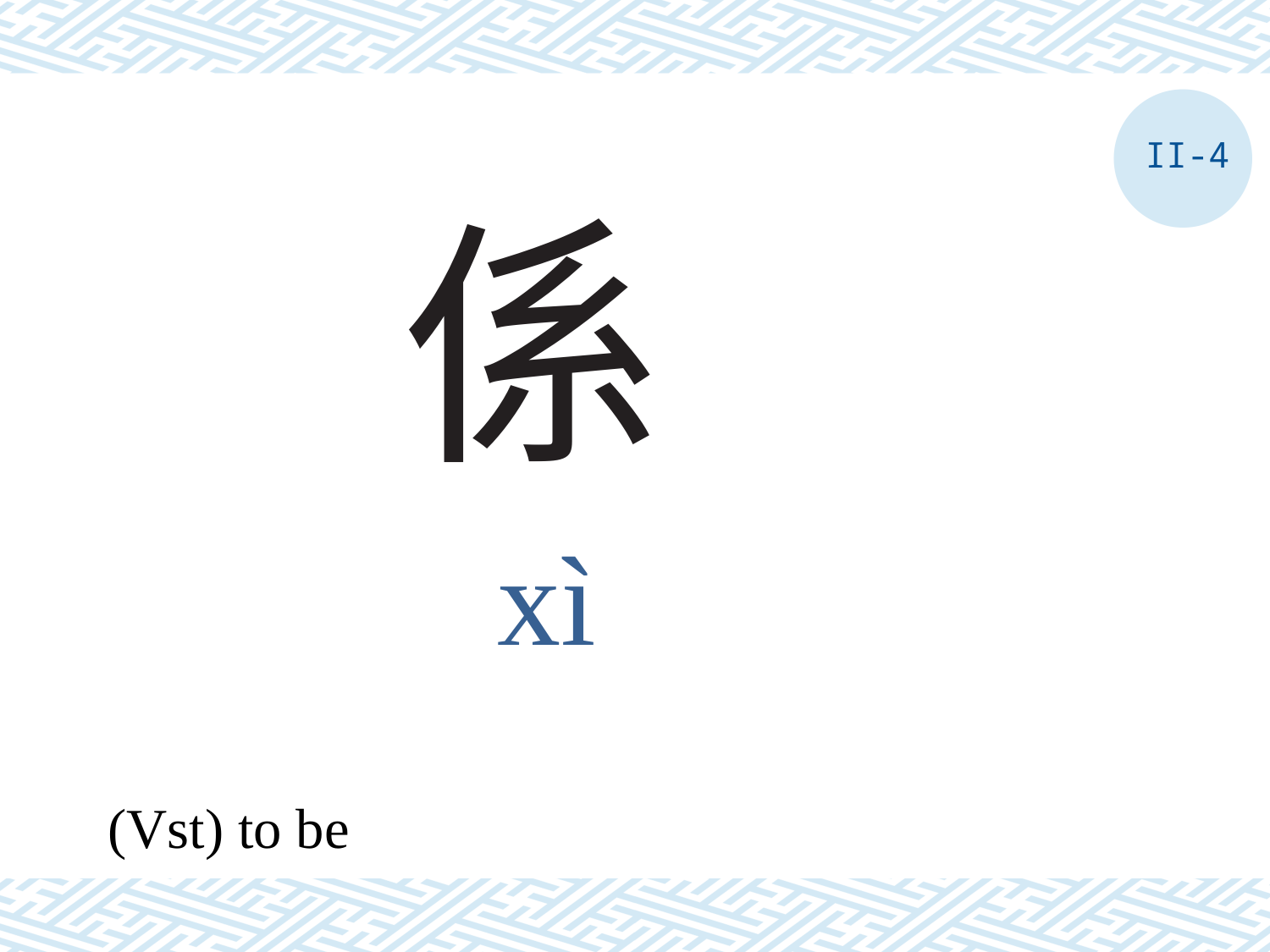

II-4

# 係
xì
(Vst) to be